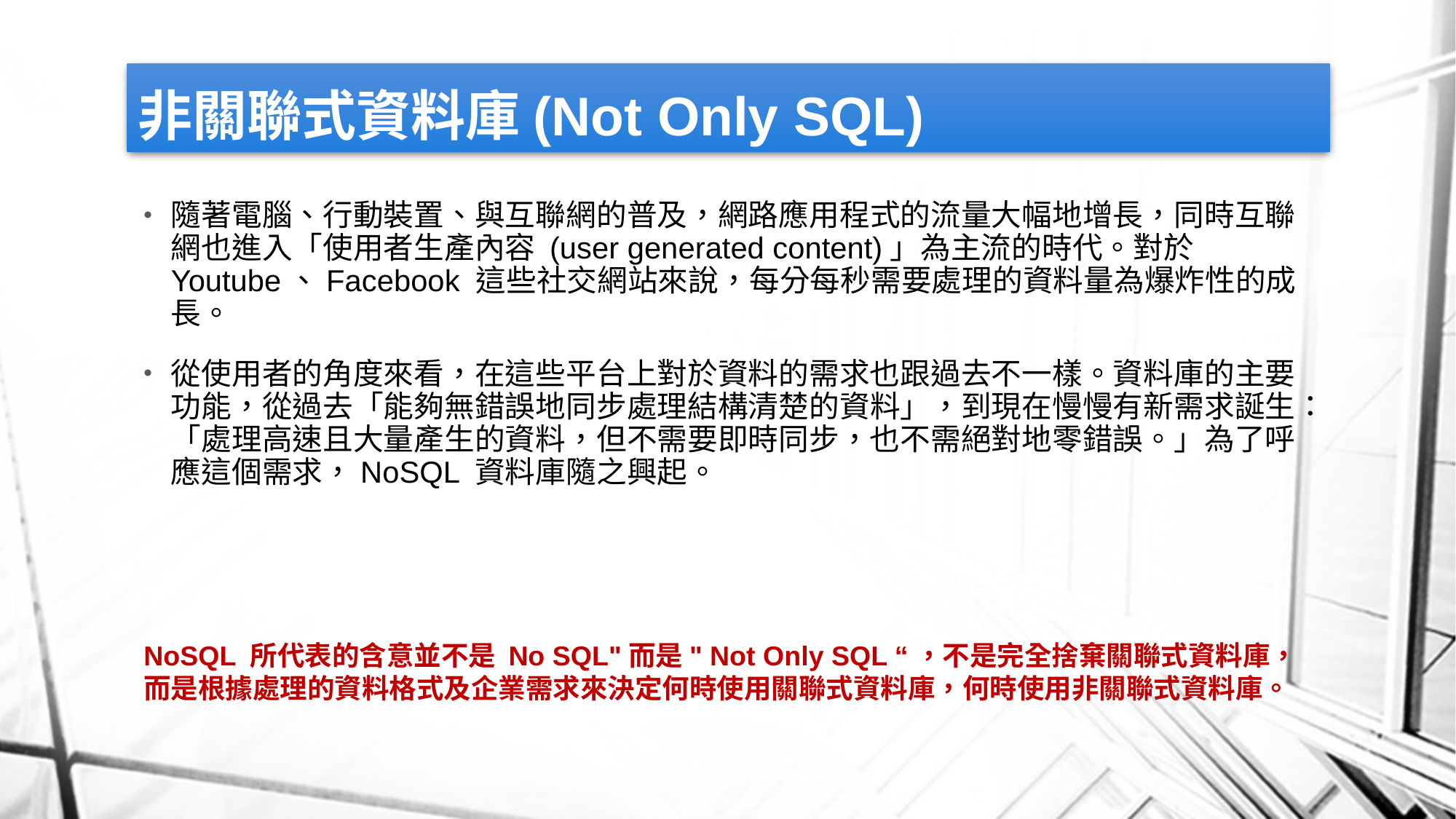

# 非關聯式資料庫(Not Only SQL)
隨著電腦、行動裝置、與互聯網的普及，網路應用程式的流量大幅地增長，同時互聯網也進入「使用者生產內容 (user generated content)」為主流的時代。對於 Youtube、Facebook 這些社交網站來說，每分每秒需要處理的資料量為爆炸性的成長。
從使用者的角度來看，在這些平台上對於資料的需求也跟過去不一樣。資料庫的主要功能，從過去「能夠無錯誤地同步處理結構清楚的資料」，到現在慢慢有新需求誕生：「處理高速且大量產生的資料，但不需要即時同步，也不需絕對地零錯誤。」為了呼應這個需求，NoSQL 資料庫隨之興起。

NoSQL 所代表的含意並不是 No SQL"而是" Not Only SQL “，不是完全捨棄關聯式資料庫，
而是根據處理的資料格式及企業需求來決定何時使用關聯式資料庫，何時使用非關聯式資料庫。